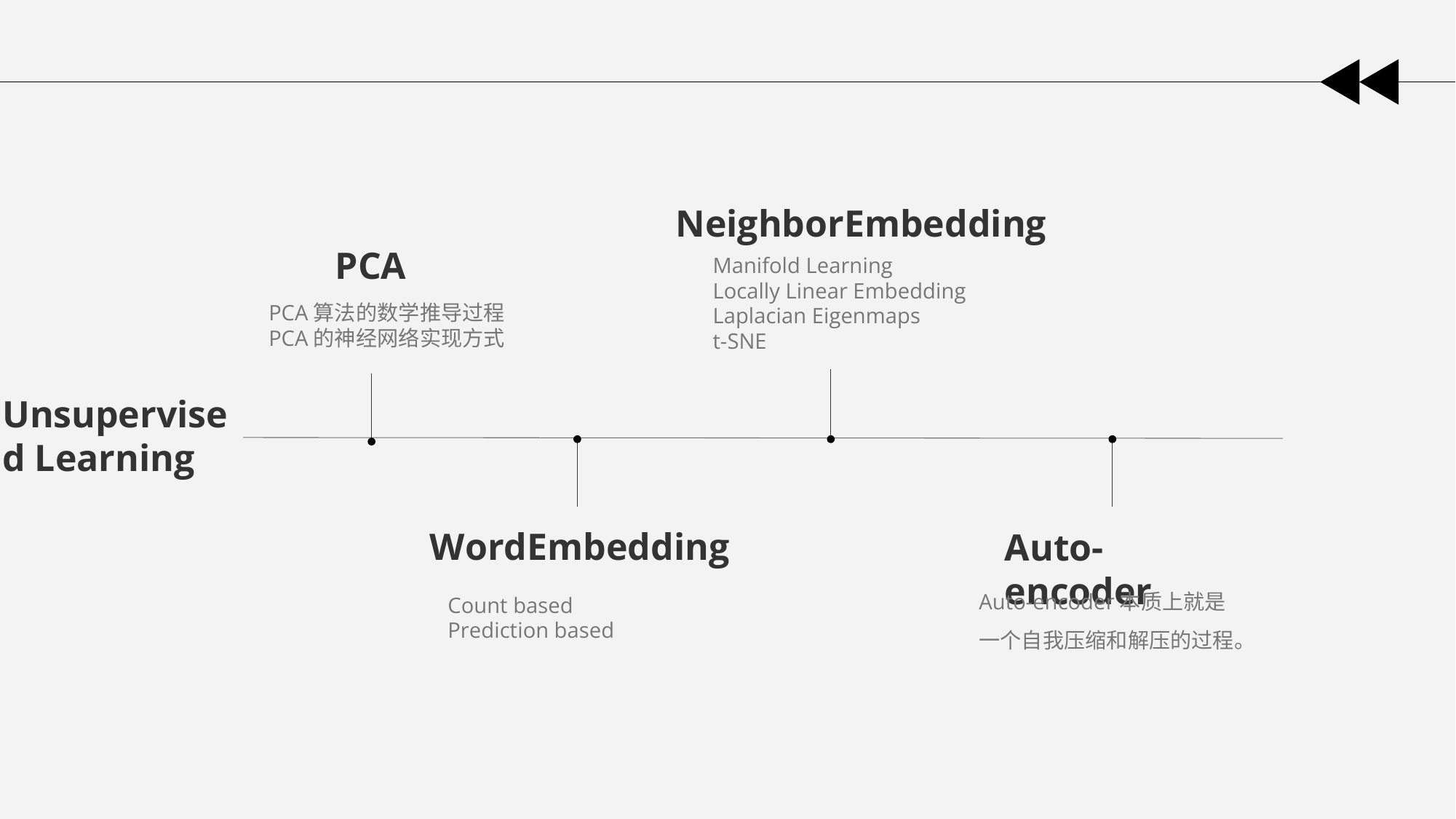

NeighborEmbedding
Manifold Learning
Locally Linear Embedding
Laplacian Eigenmaps
t-SNE
 PCA
PCA算法的数学推导过程
PCA的神经网络实现方式

Unsupervised Learning

WordEmbedding
Count based
Prediction based
Auto-encoder
Auto-encoder本质上就是一个自我压缩和解压的过程。